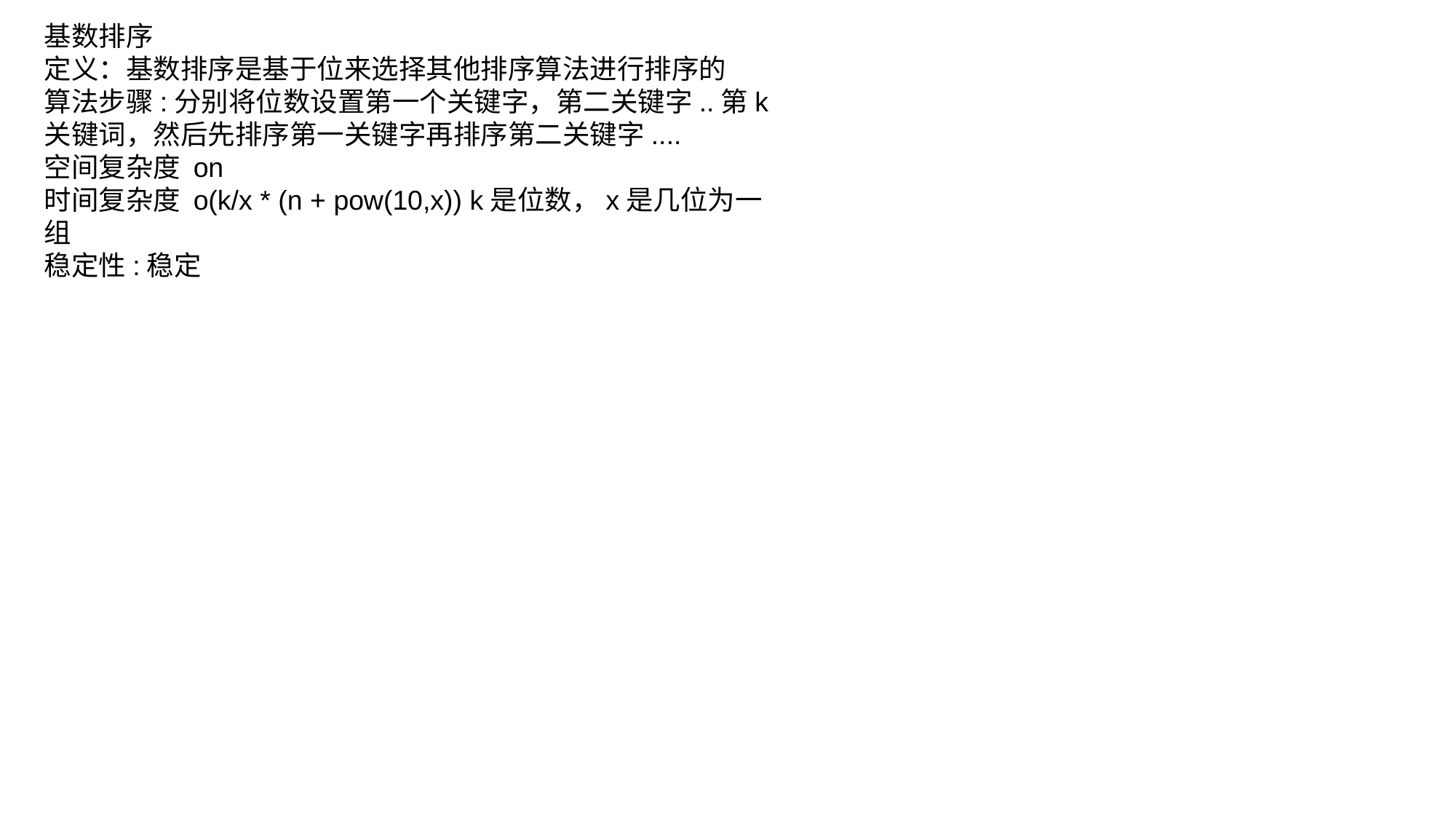

基数排序
定义：基数排序是基于位来选择其他排序算法进行排序的
算法步骤:分别将位数设置第一个关键字，第二关键字..第k关键词，然后先排序第一关键字再排序第二关键字....
空间复杂度 on
时间复杂度 o(k/x * (n + pow(10,x)) k是位数，x是几位为一组
稳定性:稳定